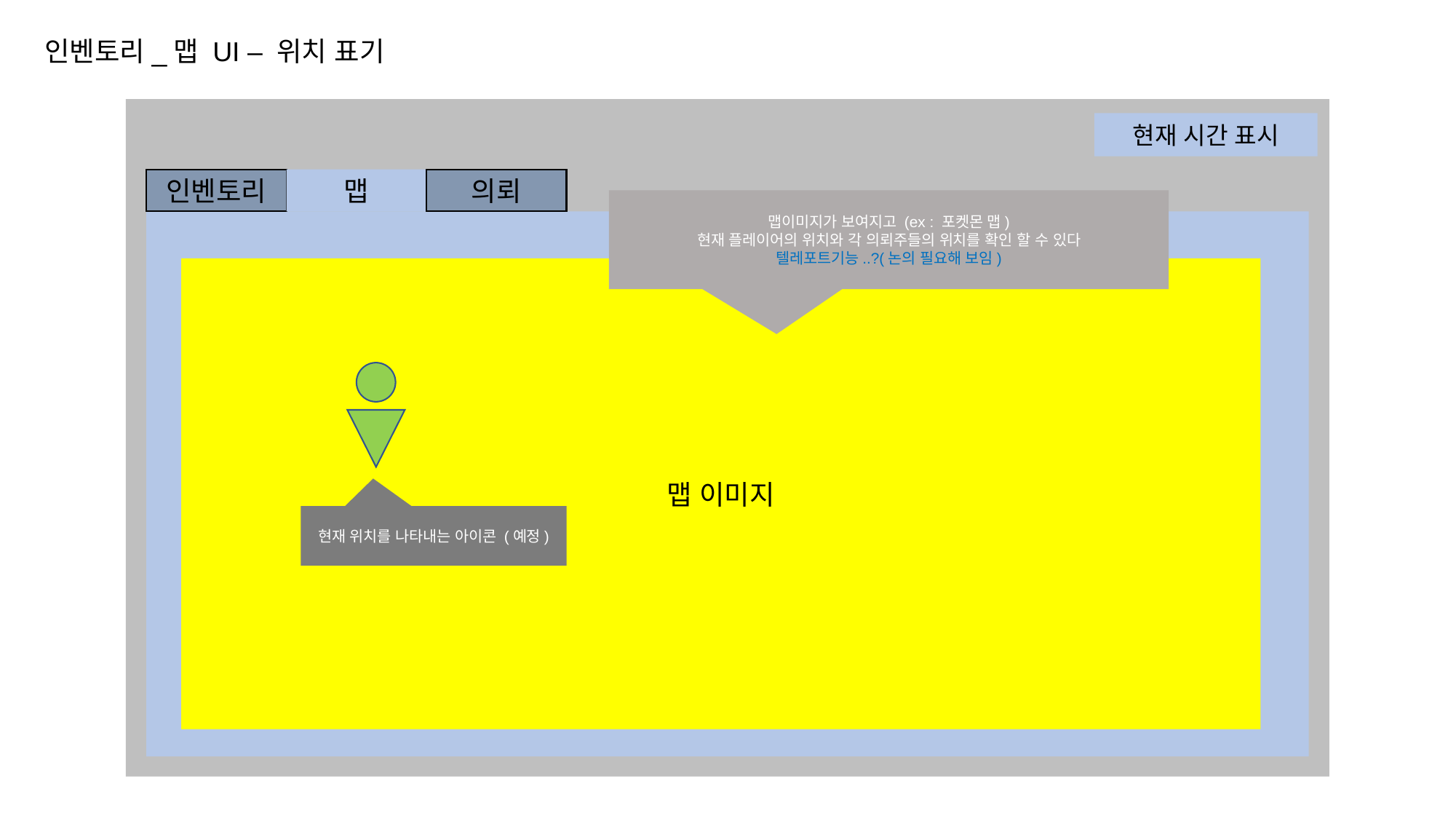

인벤토리_맵 UI – 위치 표기

현재 시간 표시
의뢰
인벤토리
맵
맵이미지가 보여지고 (ex : 포켓몬 맵)
현재 플레이어의 위치와 각 의뢰주들의 위치를 확인 할 수 있다
텔레포트기능..?(논의 필요해 보임)

맵 이미지

현재 위치를 나타내는 아이콘 (예정)